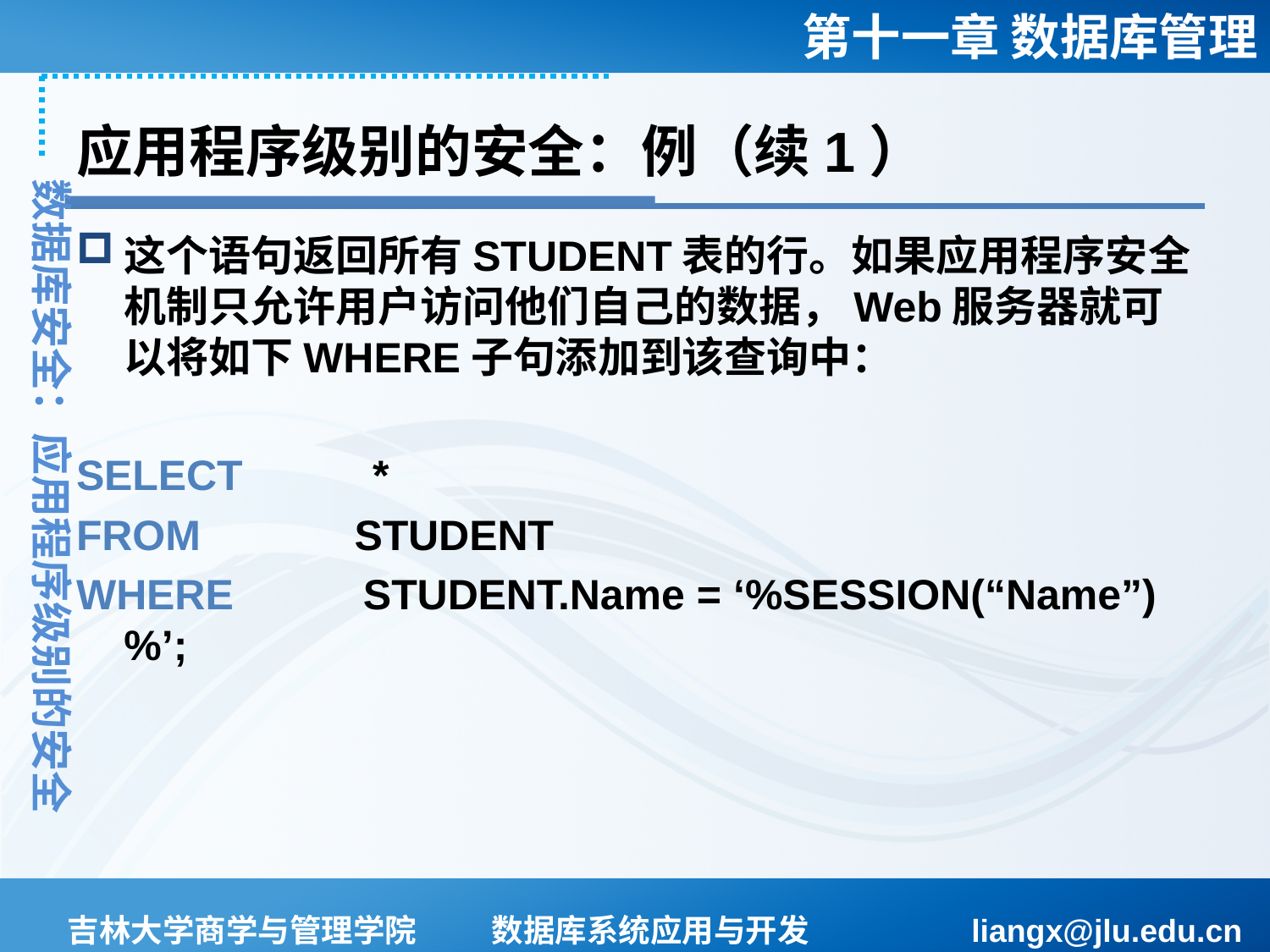

# 应用程序级别的安全：例（续1）
数据库安全：应用程序级别的安全
这个语句返回所有STUDENT表的行。如果应用程序安全机制只允许用户访问他们自己的数据，Web服务器就可以将如下WHERE子句添加到该查询中：

SELECT           *
FROM             STUDENT
WHERE           STUDENT.Name = ‘%SESSION(“Name”)%’;